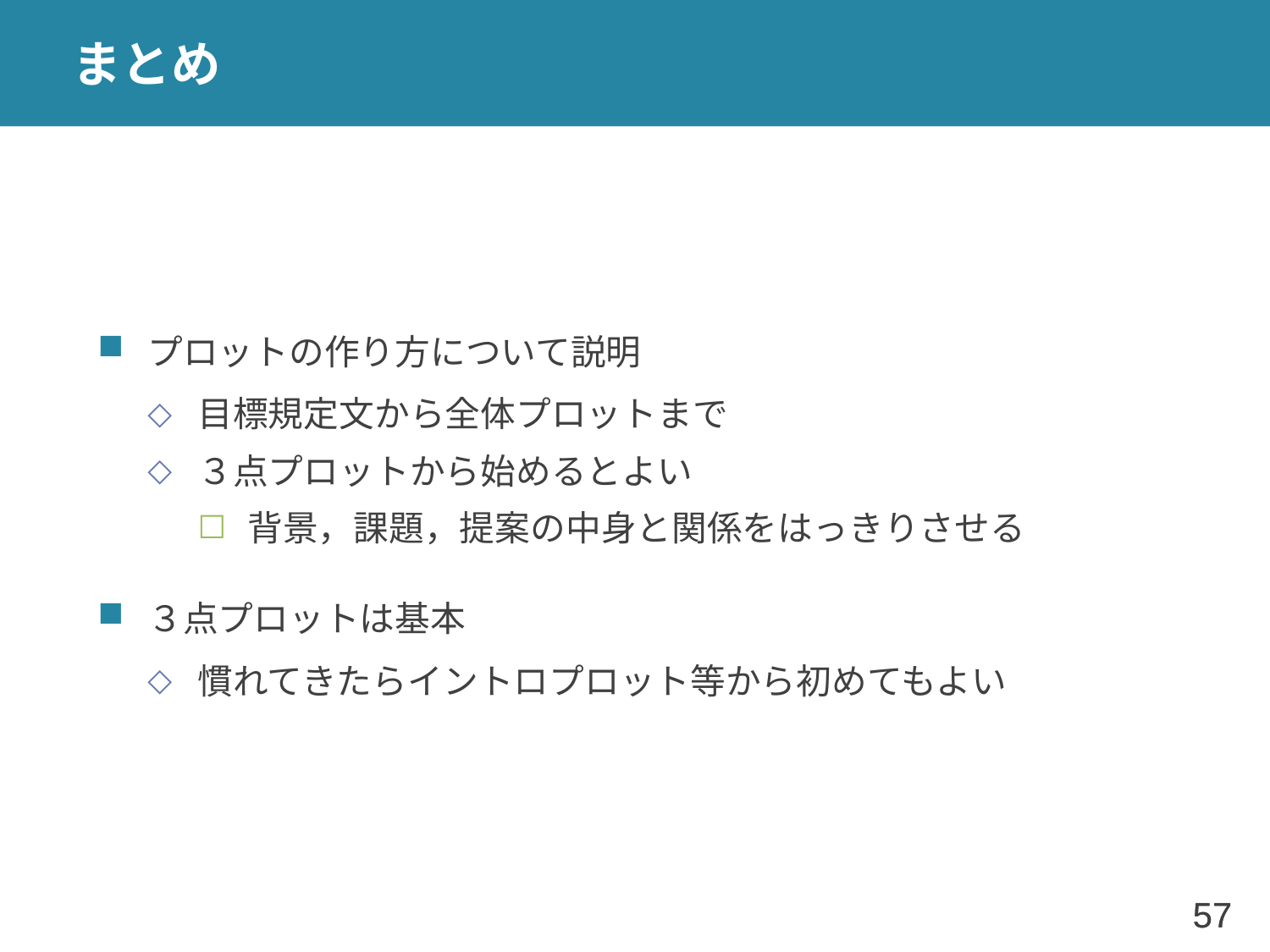

# まとめ
プロットの作り方について説明
目標規定文から全体プロットまで
３点プロットから始めるとよい
背景，課題，提案の中身と関係をはっきりさせる
３点プロットは基本
慣れてきたらイントロプロット等から初めてもよい